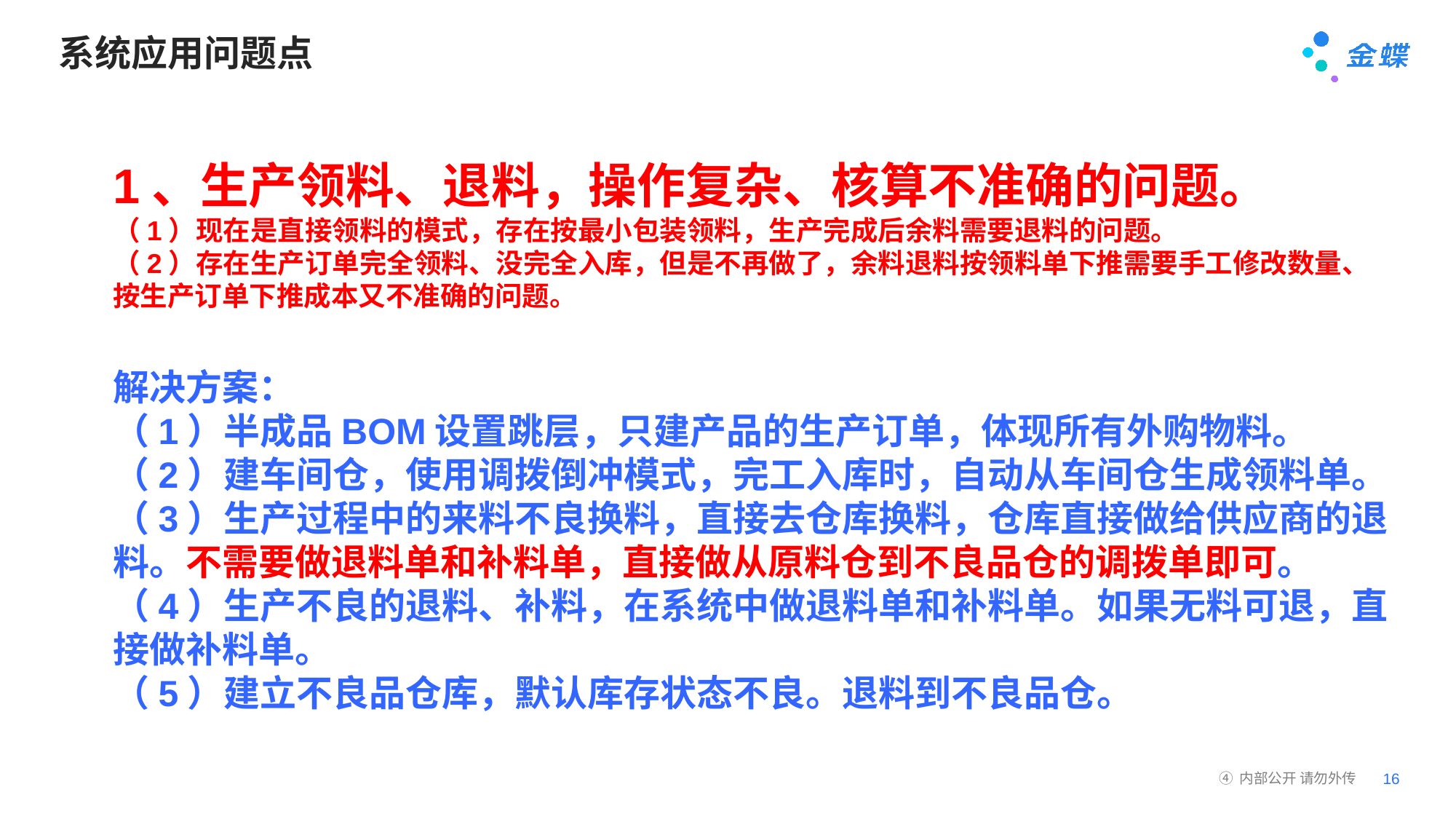

# 系统应用问题点
1、生产领料、退料，操作复杂、核算不准确的问题。
（1）现在是直接领料的模式，存在按最小包装领料，生产完成后余料需要退料的问题。
（2）存在生产订单完全领料、没完全入库，但是不再做了，余料退料按领料单下推需要手工修改数量、按生产订单下推成本又不准确的问题。
解决方案：
（1）半成品BOM设置跳层，只建产品的生产订单，体现所有外购物料。
（2）建车间仓，使用调拨倒冲模式，完工入库时，自动从车间仓生成领料单。
（3）生产过程中的来料不良换料，直接去仓库换料，仓库直接做给供应商的退
料。不需要做退料单和补料单，直接做从原料仓到不良品仓的调拨单即可。
（4）生产不良的退料、补料，在系统中做退料单和补料单。如果无料可退，直
接做补料单。
（5）建立不良品仓库，默认库存状态不良。退料到不良品仓。